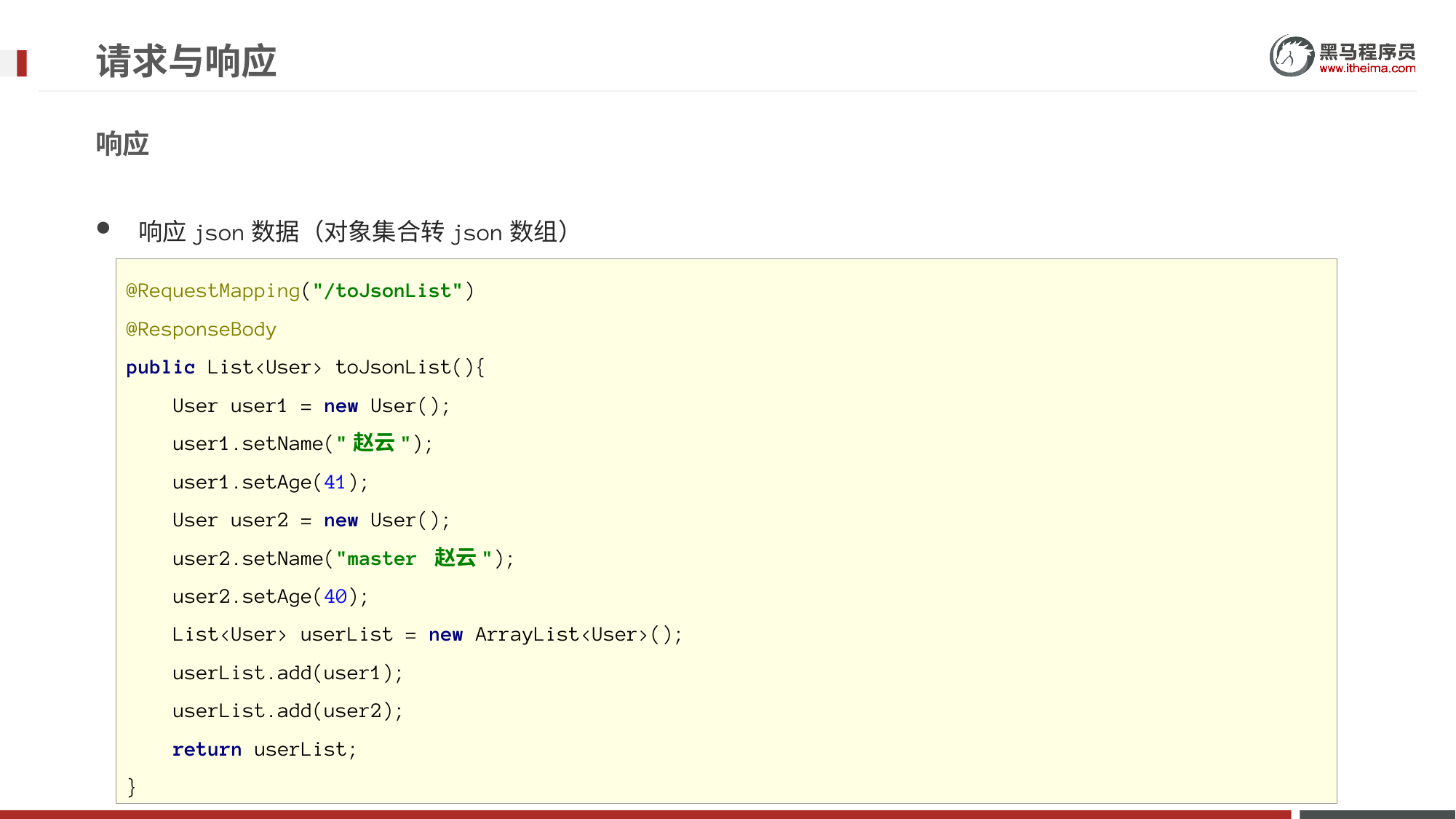

# 请求与响应
响应
响应json数据（对象集合转json数组）
@RequestMapping("/toJsonList")
@ResponseBody
public List<User> toJsonList(){
    User user1 = new User();
    user1.setName("赵云");
    user1.setAge(41);
    User user2 = new User();
    user2.setName("master 赵云");
    user2.setAge(40);
    List<User> userList = new ArrayList<User>();
    userList.add(user1);
    userList.add(user2);
    return userList;
}